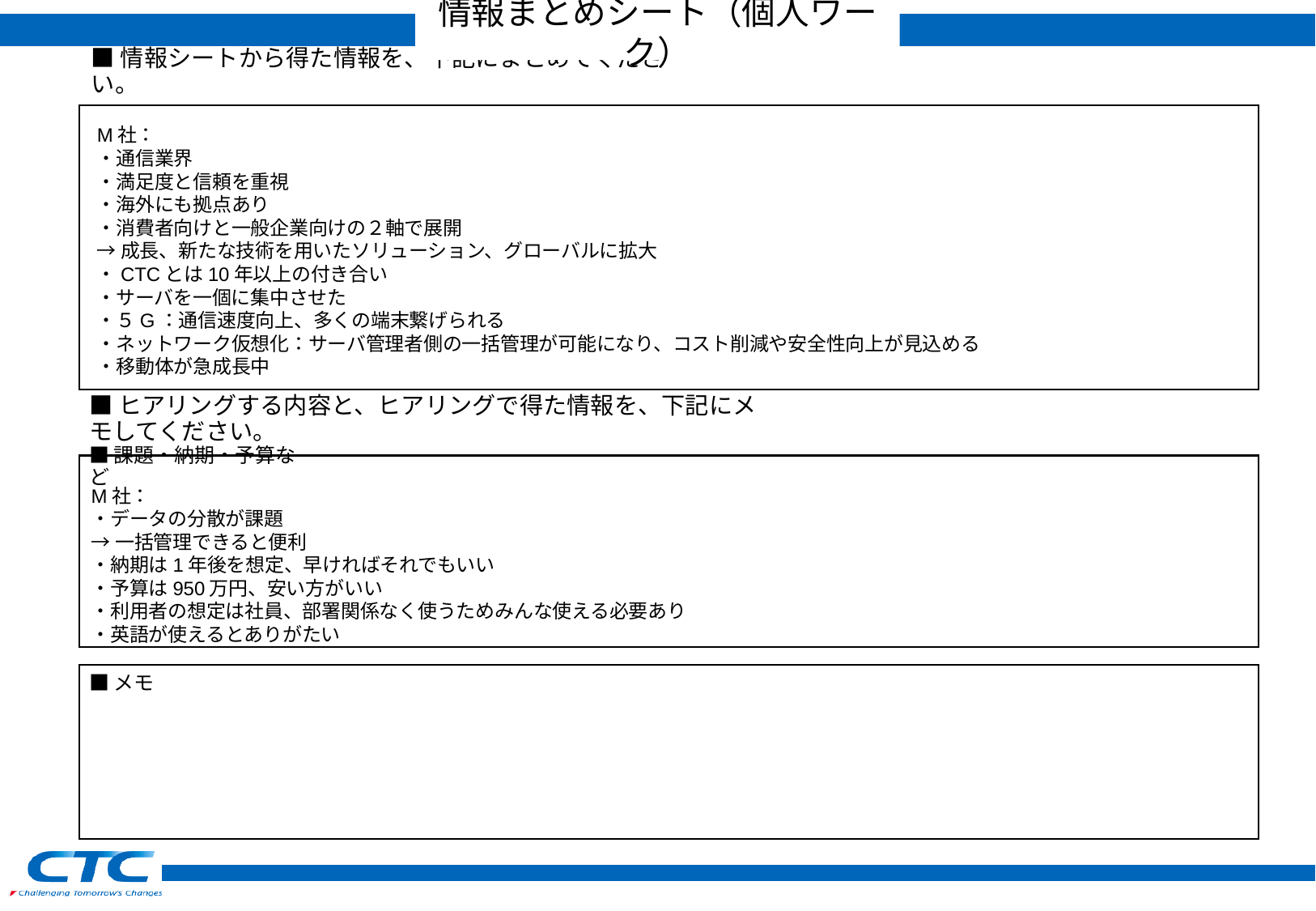

情報まとめシート（個人ワーク）
■情報シートから得た情報を、下記にまとめてください。

M社：
・通信業界
・満足度と信頼を重視
・海外にも拠点あり
・消費者向けと一般企業向けの２軸で展開
→成長、新たな技術を用いたソリューション、グローバルに拡大
・CTCとは10年以上の付き合い
・サーバを一個に集中させた
・５G：通信速度向上、多くの端末繋げられる
・ネットワーク仮想化：サーバ管理者側の一括管理が可能になり、コスト削減や安全性向上が見込める
・移動体が急成長中

■ヒアリングする内容と、ヒアリングで得た情報を、下記にメモしてください。

■課題・納期・予算など
M社：
・データの分散が課題
→一括管理できると便利
・納期は1年後を想定、早ければそれでもいい
・予算は950万円、安い方がいい
・利用者の想定は社員、部署関係なく使うためみんな使える必要あり
・英語が使えるとありがたい

■メモ